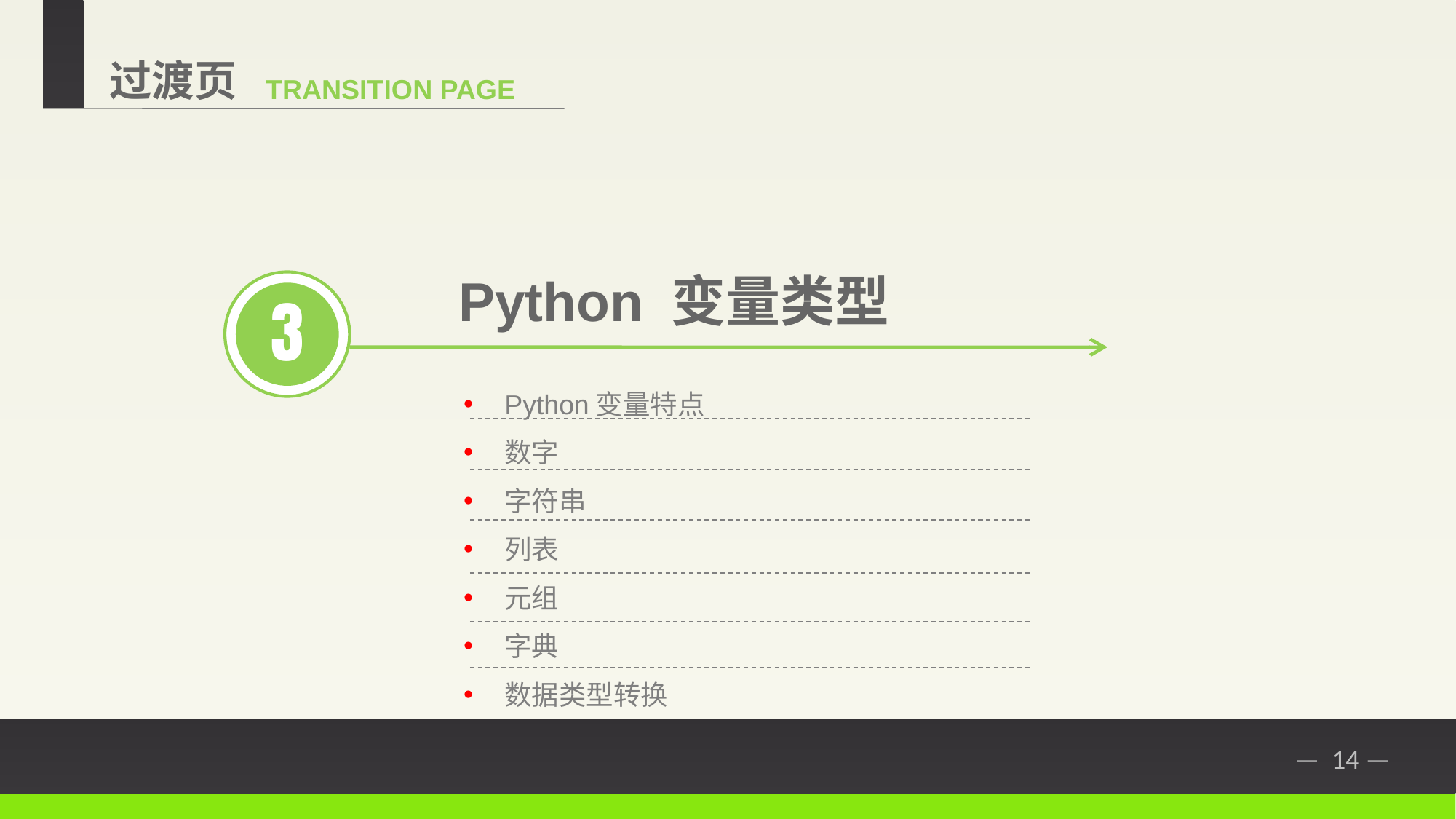

过渡页
TRANSITION PAGE

Python 变量类型

3

Python变量特点
数字
字符串
列表
元组
字典
数据类型转换